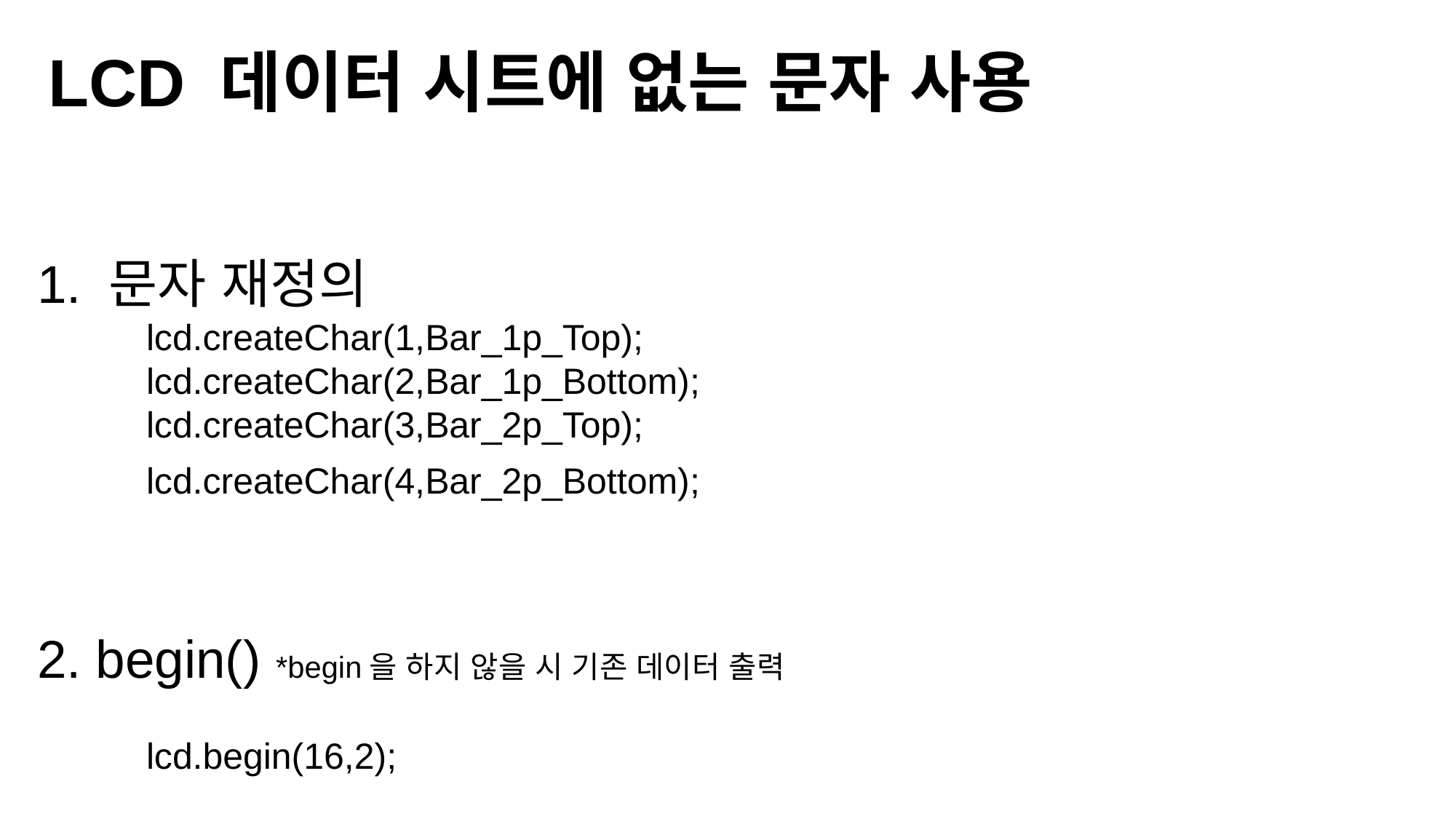

# LCD 데이터 시트에 없는 문자 사용
1. 문자 재정의
	lcd.createChar(1,Bar_1p_Top);
	lcd.createChar(2,Bar_1p_Bottom);
	lcd.createChar(3,Bar_2p_Top);
	lcd.createChar(4,Bar_2p_Bottom);

2. begin() *begin을 하지 않을 시 기존 데이터 출력
	lcd.begin(16,2);